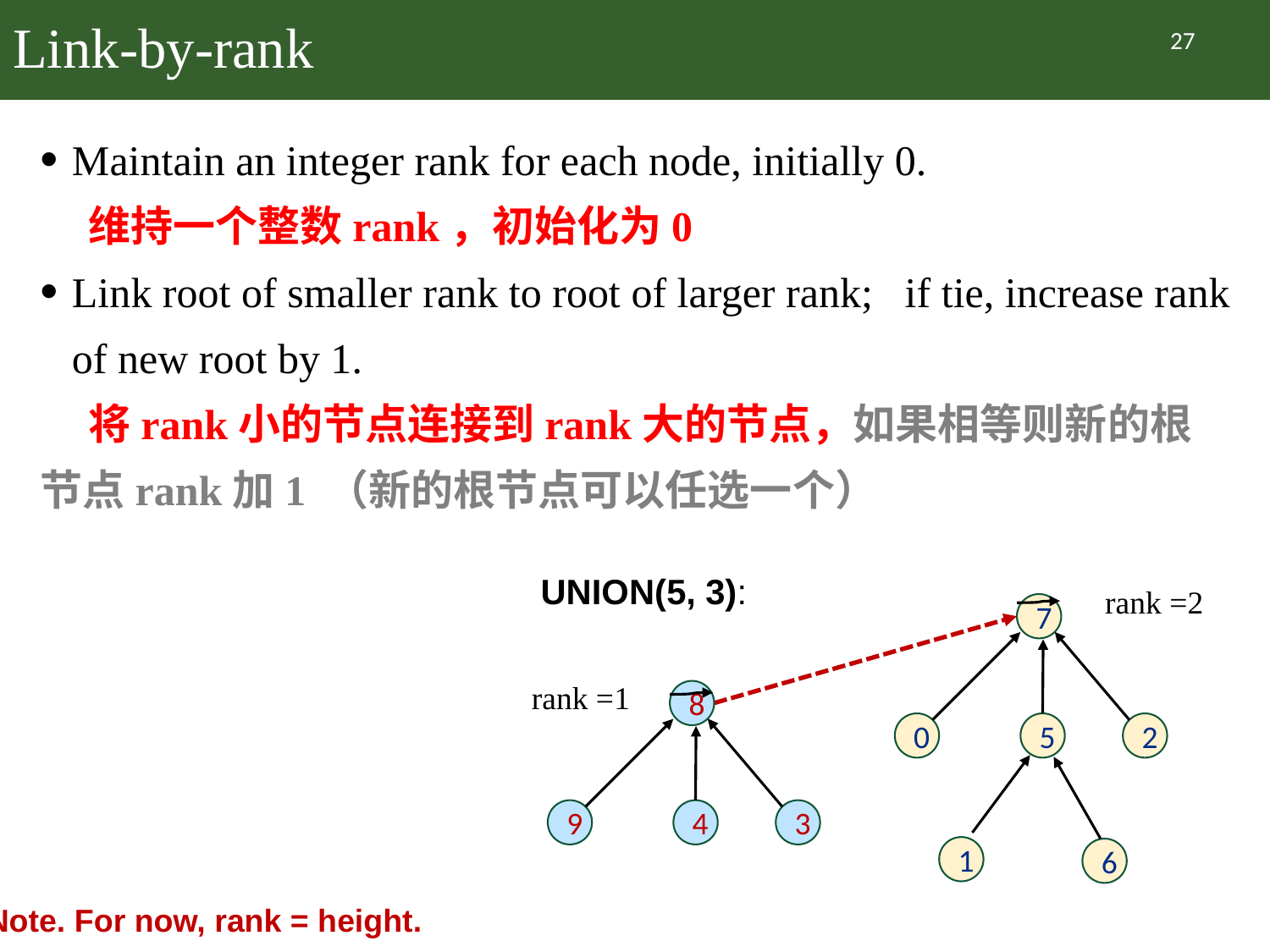

# Link-by-rank
27
Maintain an integer rank for each node, initially 0.
    维持一个整数rank，初始化为0
Link root of smaller rank to root of larger rank;   if tie, increase rank of new root by 1.
    将rank小的节点连接到rank大的节点，如果相等则新的根节点rank加1 （新的根节点可以任选一个）
UNION(5, 3):
rank =2
7
0
5
2
1
6
rank =1
8
9
4
3
Note. For now, rank = height.